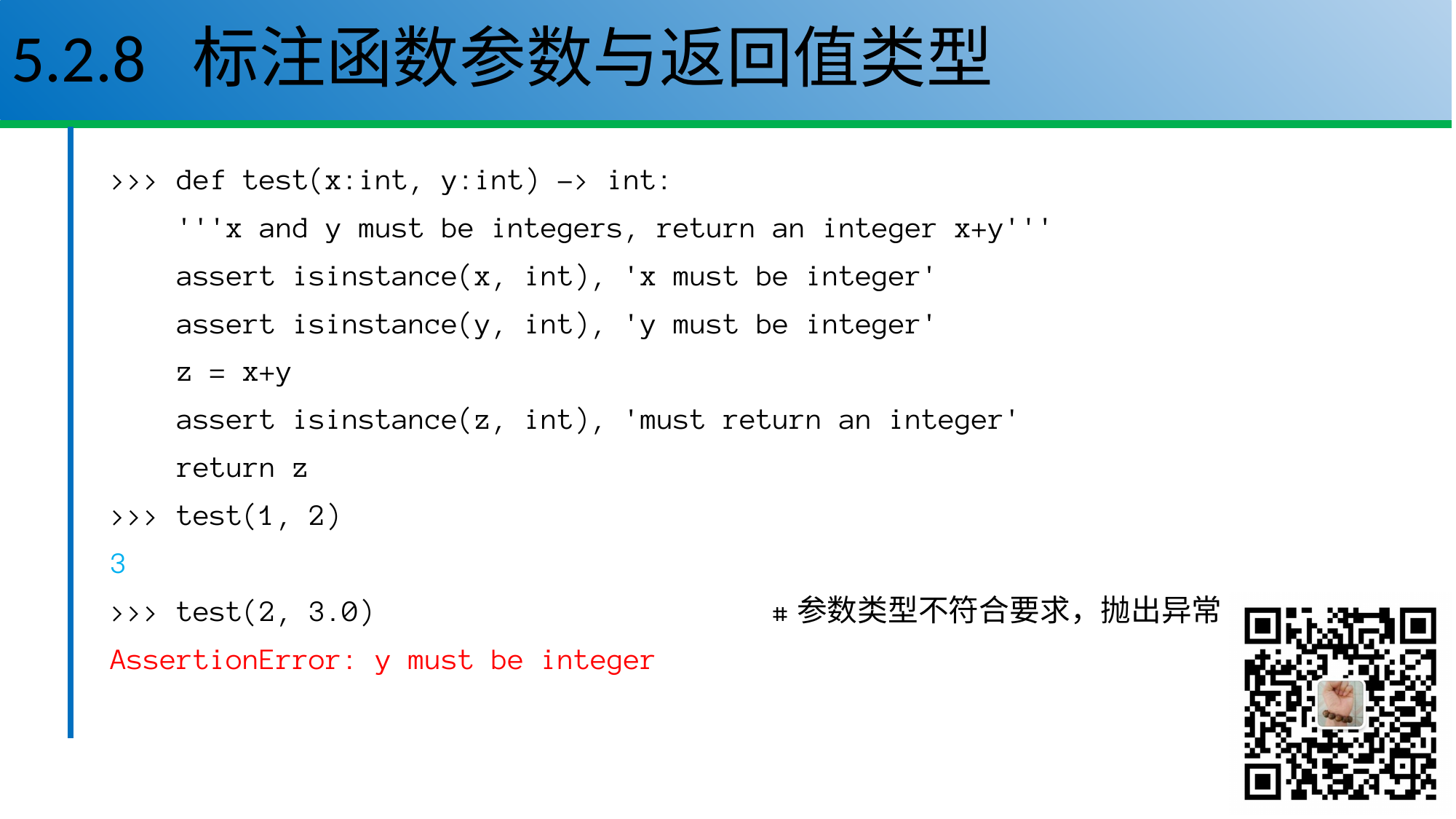

# 5.2.8  标注函数参数与返回值类型
>>> def test(x:int, y:int) -> int:
    '''x and y must be integers, return an integer x+y'''
    assert isinstance(x, int), 'x must be integer'
    assert isinstance(y, int), 'y must be integer'
    z = x+y
    assert isinstance(z, int), 'must return an integer'
    return z
>>> test(1, 2)
3
>>> test(2, 3.0)                        #参数类型不符合要求，抛出异常
AssertionError: y must be integer
47